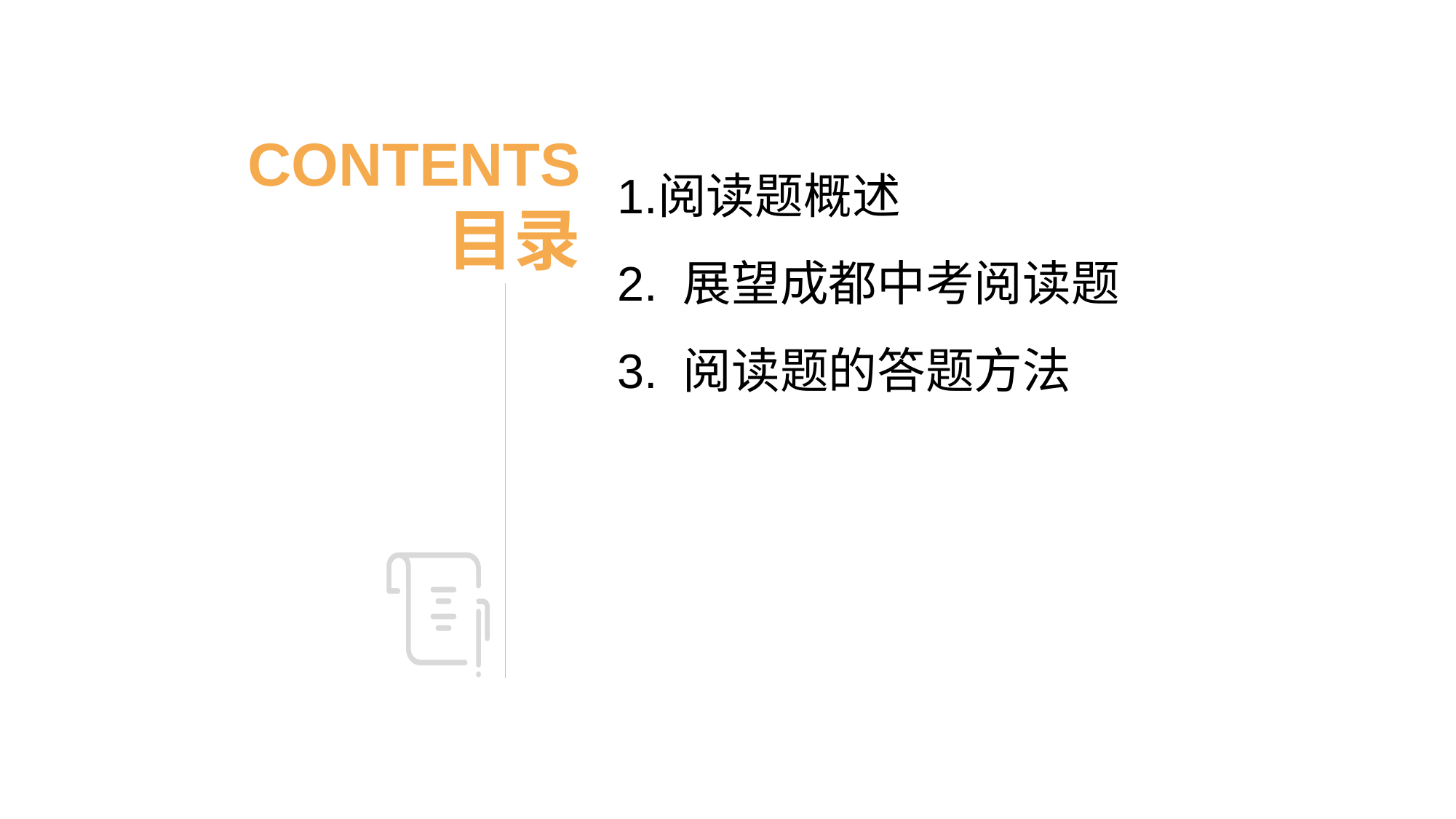

CONTENTS
目录
阅读题概述
2. 展望成都中考阅读题
3. 阅读题的答题方法